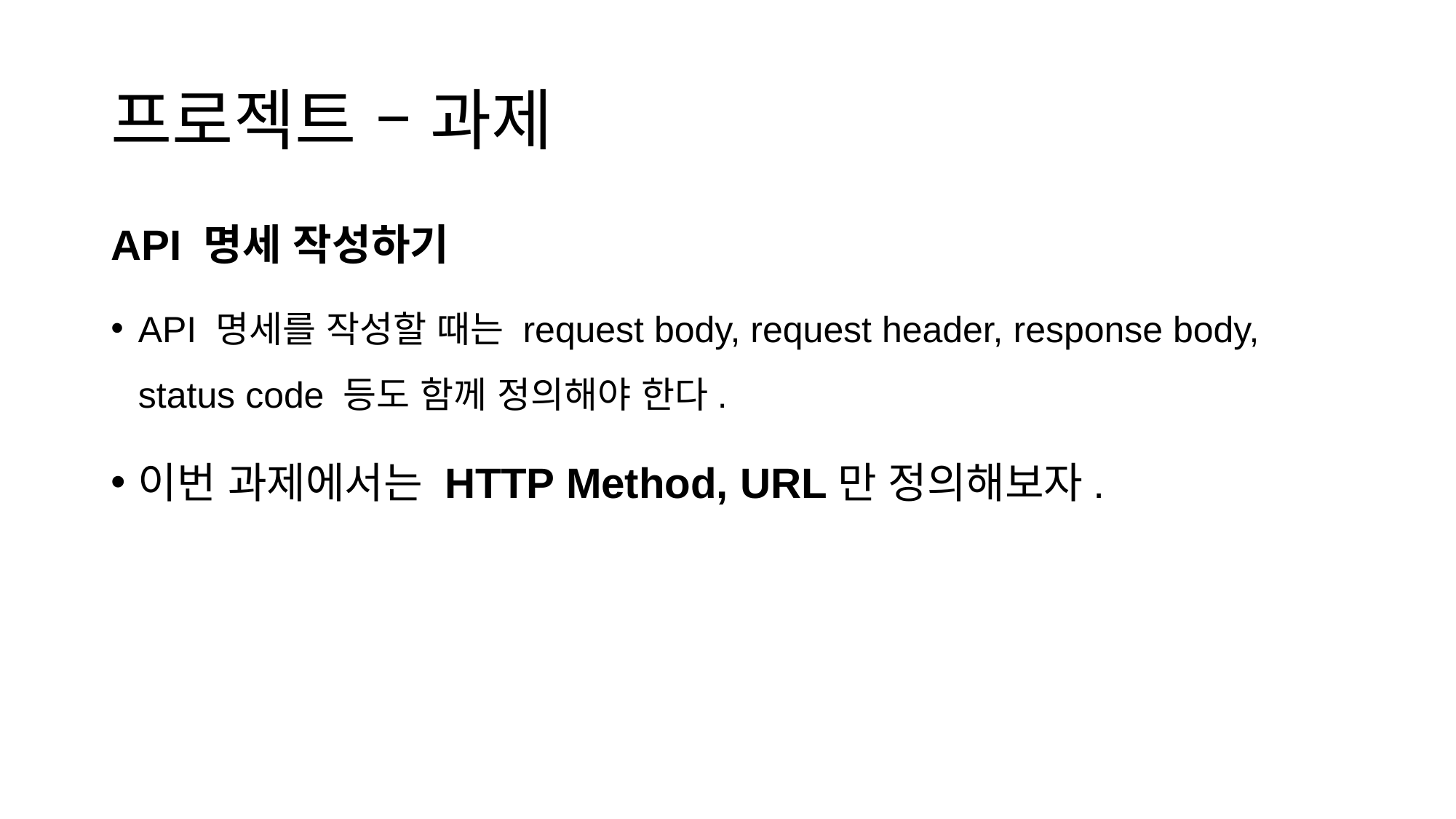

# 프로젝트 – 과제
API 명세 작성하기
API 명세를 작성할 때는 request body, request header, response body, status code 등도 함께 정의해야 한다.
이번 과제에서는 HTTP Method, URL만 정의해보자.